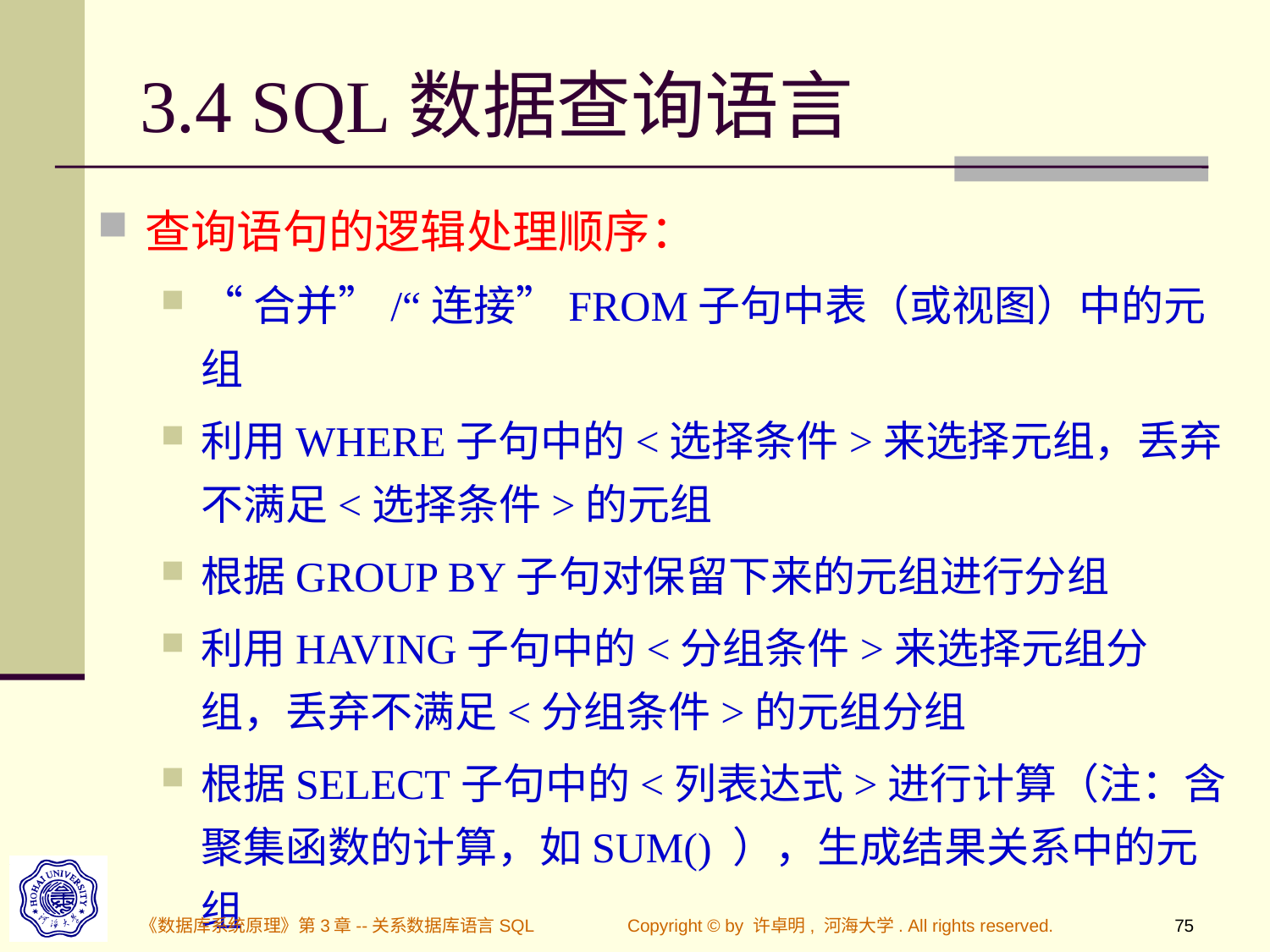

# 3.4 SQL数据查询语言
查询语句的逻辑处理顺序：
“合并”/“连接”FROM子句中表（或视图）中的元组
利用WHERE子句中的<选择条件>来选择元组，丢弃不满足<选择条件>的元组
根据GROUP BY子句对保留下来的元组进行分组
利用HAVING子句中的<分组条件>来选择元组分组，丢弃不满足<分组条件>的元组分组
根据SELECT子句中的<列表达式>进行计算（注：含聚集函数的计算，如SUM() ），生成结果关系中的元组
根据ORDER BY子句对查询结果进行排序输出
《数据库系统原理》第3章--关系数据库语言SQL
Copyright © by 许卓明, 河海大学. All rights reserved.
75